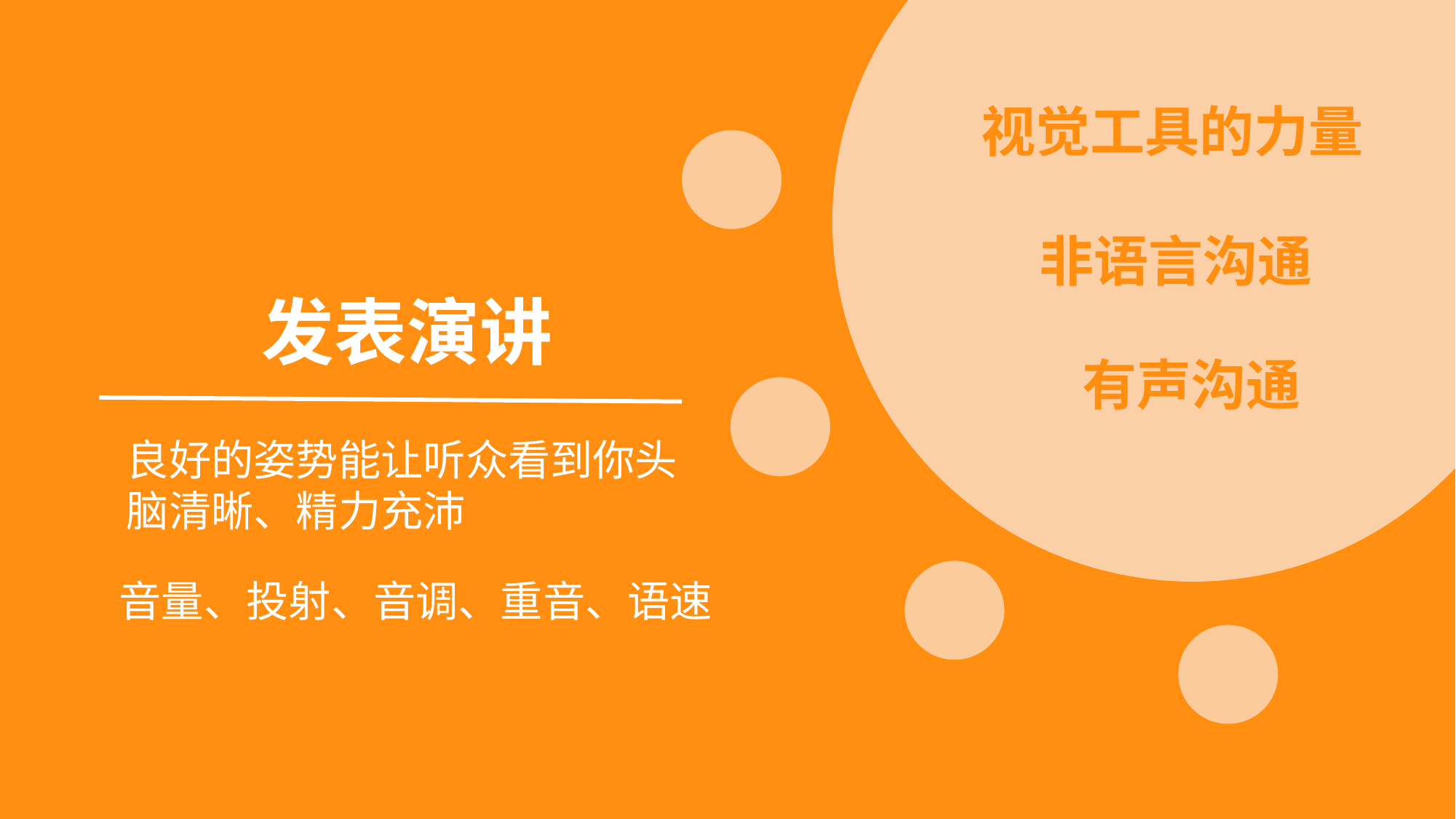

视觉工具的力量

非语言沟通
发表演讲
有声沟通

良好的姿势能让听众看到你头  脑清晰、精力充沛

音量、投射、音调、重音、语速